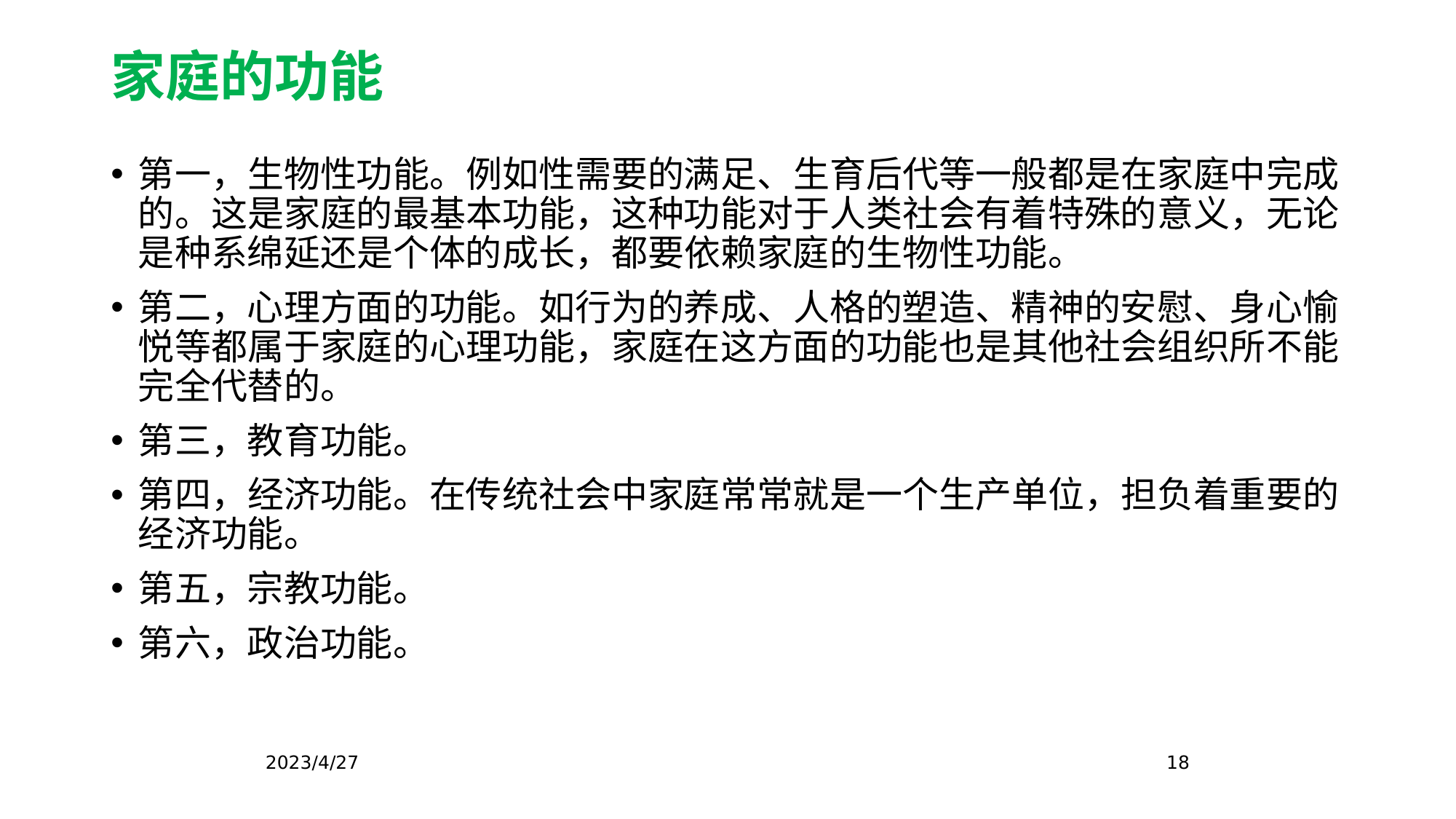

家庭的功能
第一，生物性功能。例如性需要的满足、生育后代等一般都是在家庭中完成的。这是家庭的最基本功能，这种功能对于人类社会有着特殊的意义，无论是种系绵延还是个体的成长，都要依赖家庭的生物性功能。
第二，心理方面的功能。如行为的养成、人格的塑造、精神的安慰、身心愉悦等都属于家庭的心理功能，家庭在这方面的功能也是其他社会组织所不能完全代替的。
第三，教育功能。
第四，经济功能。在传统社会中家庭常常就是一个生产单位，担负着重要的经济功能。
第五，宗教功能。
第六，政治功能。
2023/4/27
18